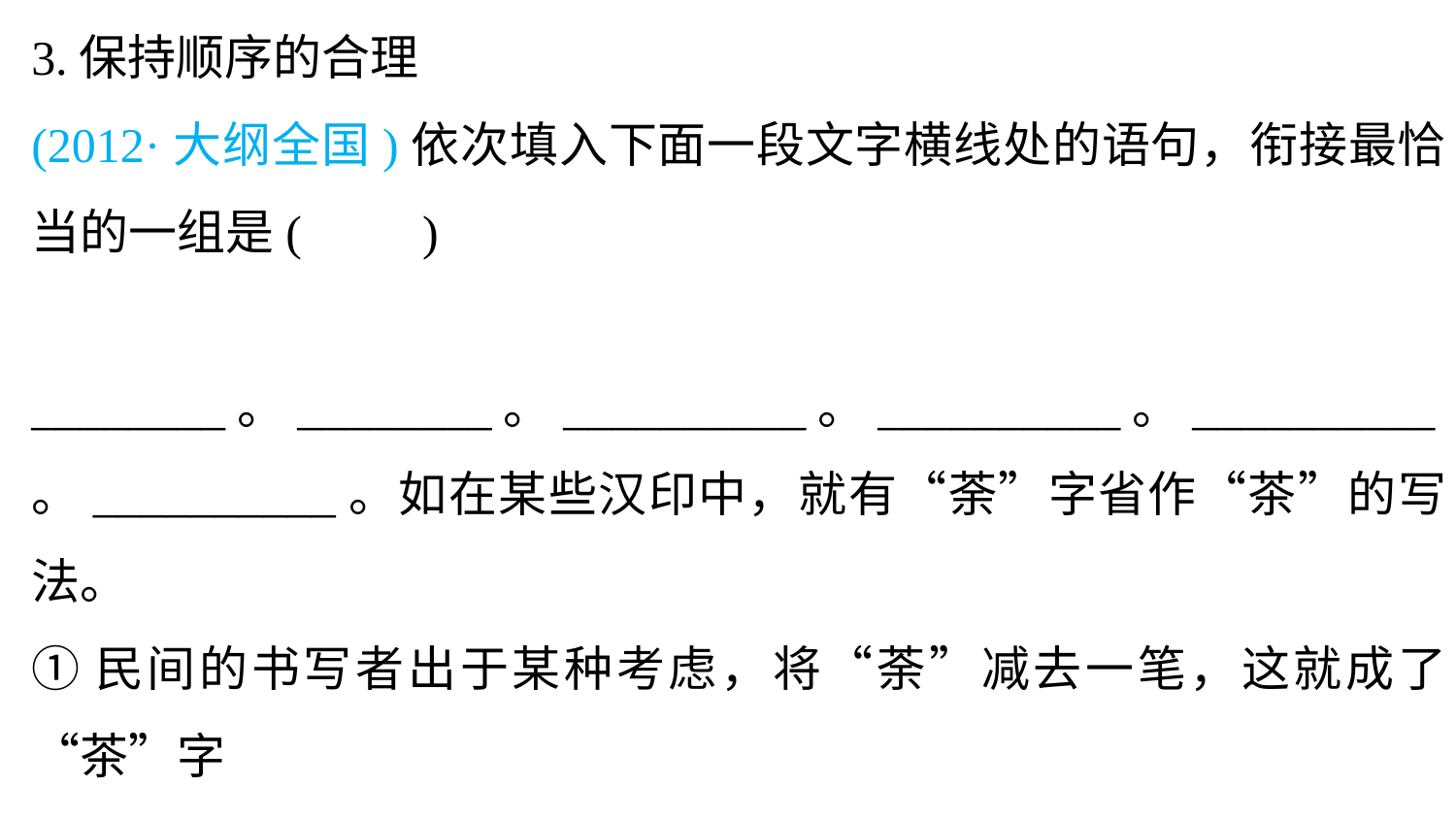

3.保持顺序的合理
(2012·大纲全国)依次填入下面一段文字横线处的语句，衔接最恰当的一组是(　　)
        ________。________。__________。__________。__________。__________。如在某些汉印中，就有“荼”字省作“茶”的写法。
①民间的书写者出于某种考虑，将“荼”减去一笔，这就成了“茶”字
②随着饮茶习俗的推广，“荼”字的使用频率越来越高
③“荼”简写为“茶”，汉代已露端倪